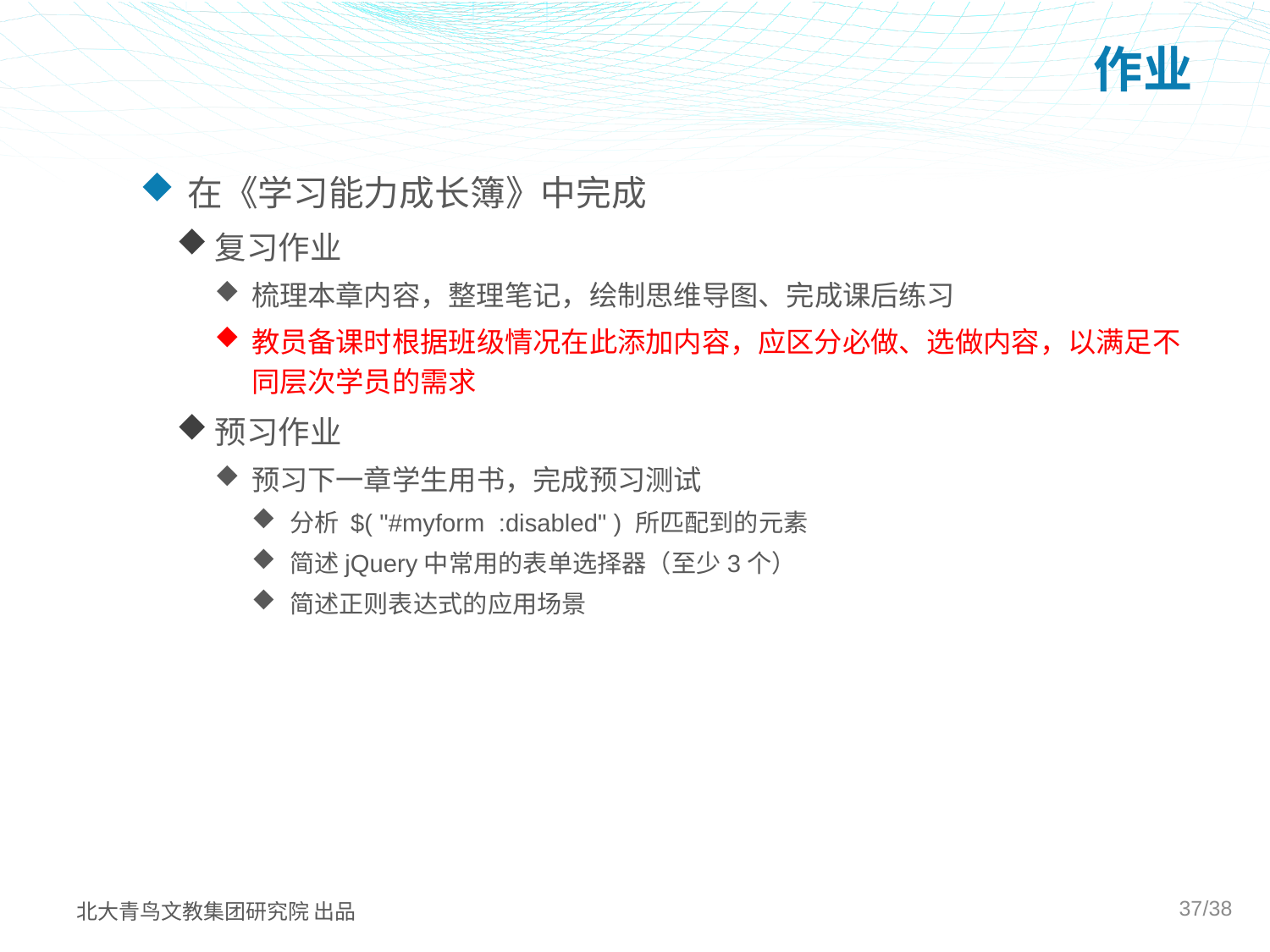

# 作业
在《学习能力成长簿》中完成
复习作业
梳理本章内容，整理笔记，绘制思维导图、完成课后练习
教员备课时根据班级情况在此添加内容，应区分必做、选做内容，以满足不同层次学员的需求
预习作业
预习下一章学生用书，完成预习测试
分析 $( "#myform  :disabled" ) 所匹配到的元素
简述jQuery中常用的表单选择器（至少3个）
简述正则表达式的应用场景

37/38